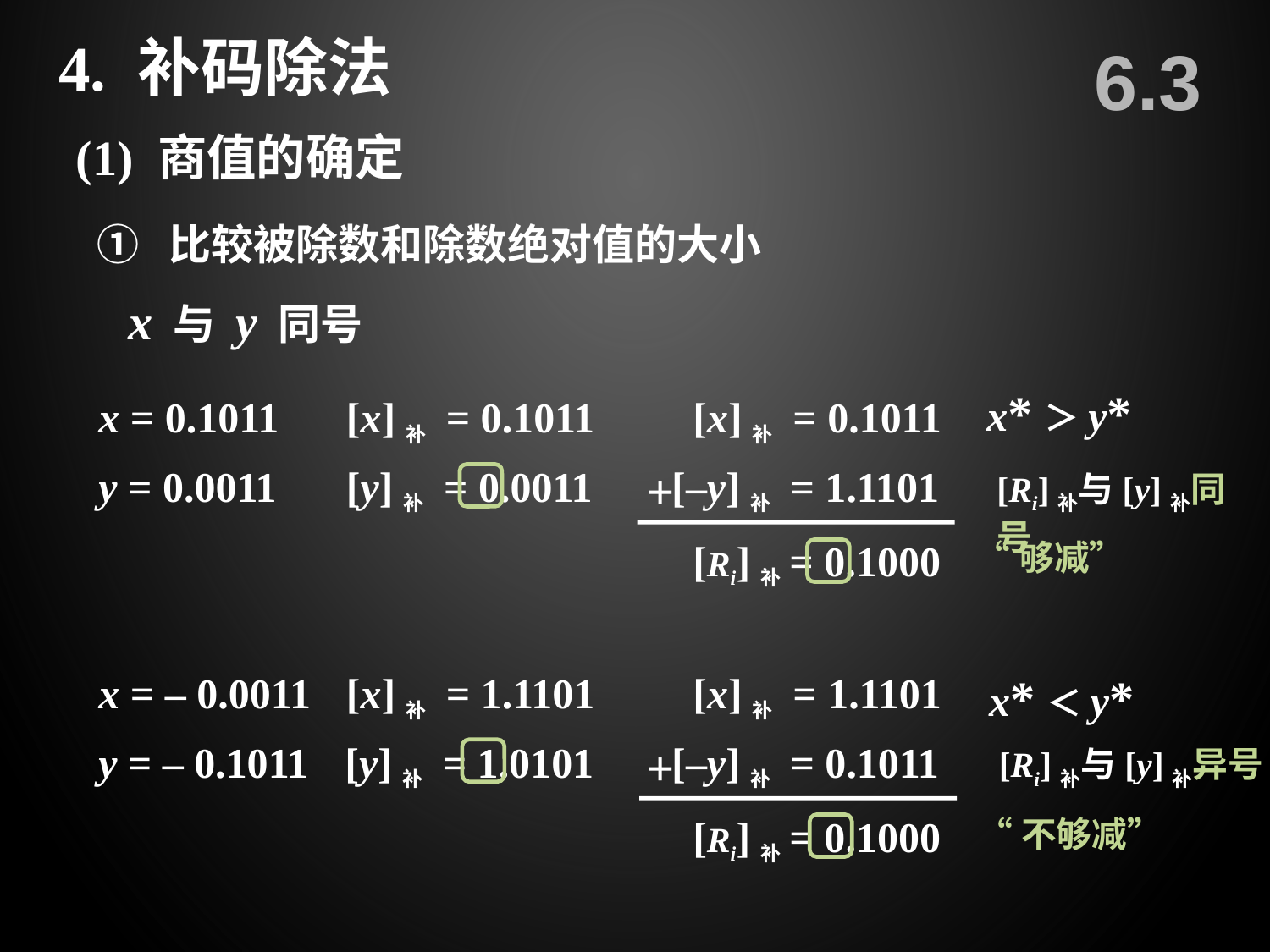

4. 补码除法
6.3
(1) 商值的确定
①  比较被除数和除数绝对值的大小
x 与 y 同号
x*＞y*
x = 0.1011
y = 0.0011
  [x]补 = 0.1011
  [y]补 = 0.0011
[x]补 = 0.1011
+
[–y]补 = 1.1101
[Ri]补与[y]补同号

[Ri]补= 0.1000
“够减”
x = – 0.0011
y = – 0.1011
  [x]补 = 1.1101
  [y]补 = 1.0101
[x]补 = 1.1101
x*＜y*
[–y]补 = 0.1011
+
[Ri]补与[y]补异号

[Ri]补= 0.1000
“不够减”